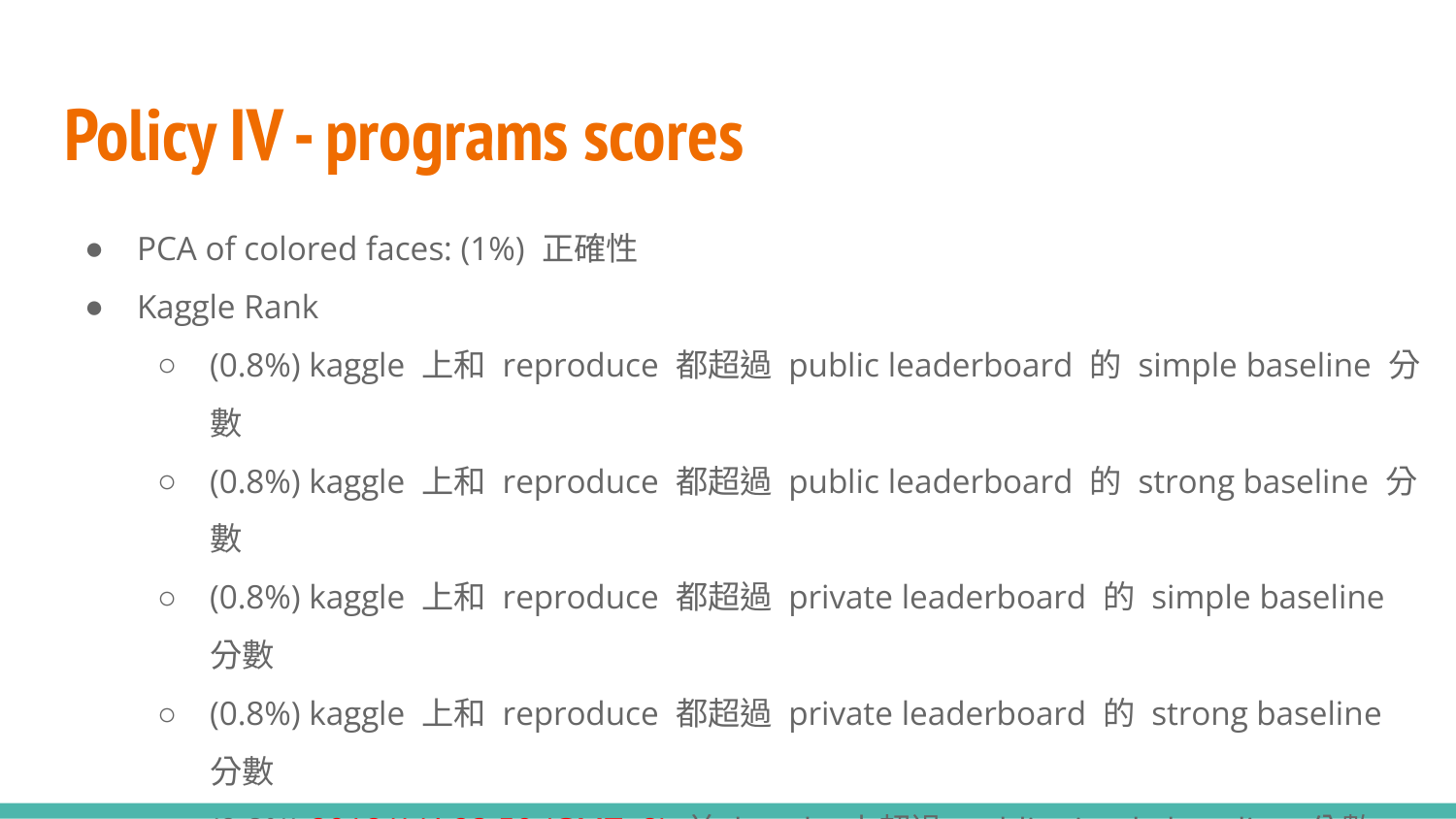

# Policy IV - programs scores
PCA of colored faces: (1%) 正確性
Kaggle Rank
(0.8%) kaggle 上和 reproduce 都超過 public leaderboard 的 simple baseline 分數
(0.8%) kaggle 上和 reproduce 都超過 public leaderboard 的 strong baseline 分數
(0.8%) kaggle 上和 reproduce 都超過 private leaderboard 的 simple baseline 分數
(0.8%) kaggle 上和 reproduce 都超過 private leaderboard 的 strong baseline 分數
(0.8%) 2018/1/4 23:59 (GMT+8) 前 kaggle 上超過 public simple baseline 分數
(BONUS) kaggle 排名前五名 (且願意上台跟大家分享的同學)
前五名排名以 private 平均為準，屆時助教會公布名單
hw6.sh 的結果必須超過 public simple baseline 否則程式部分將不會有任何分數。